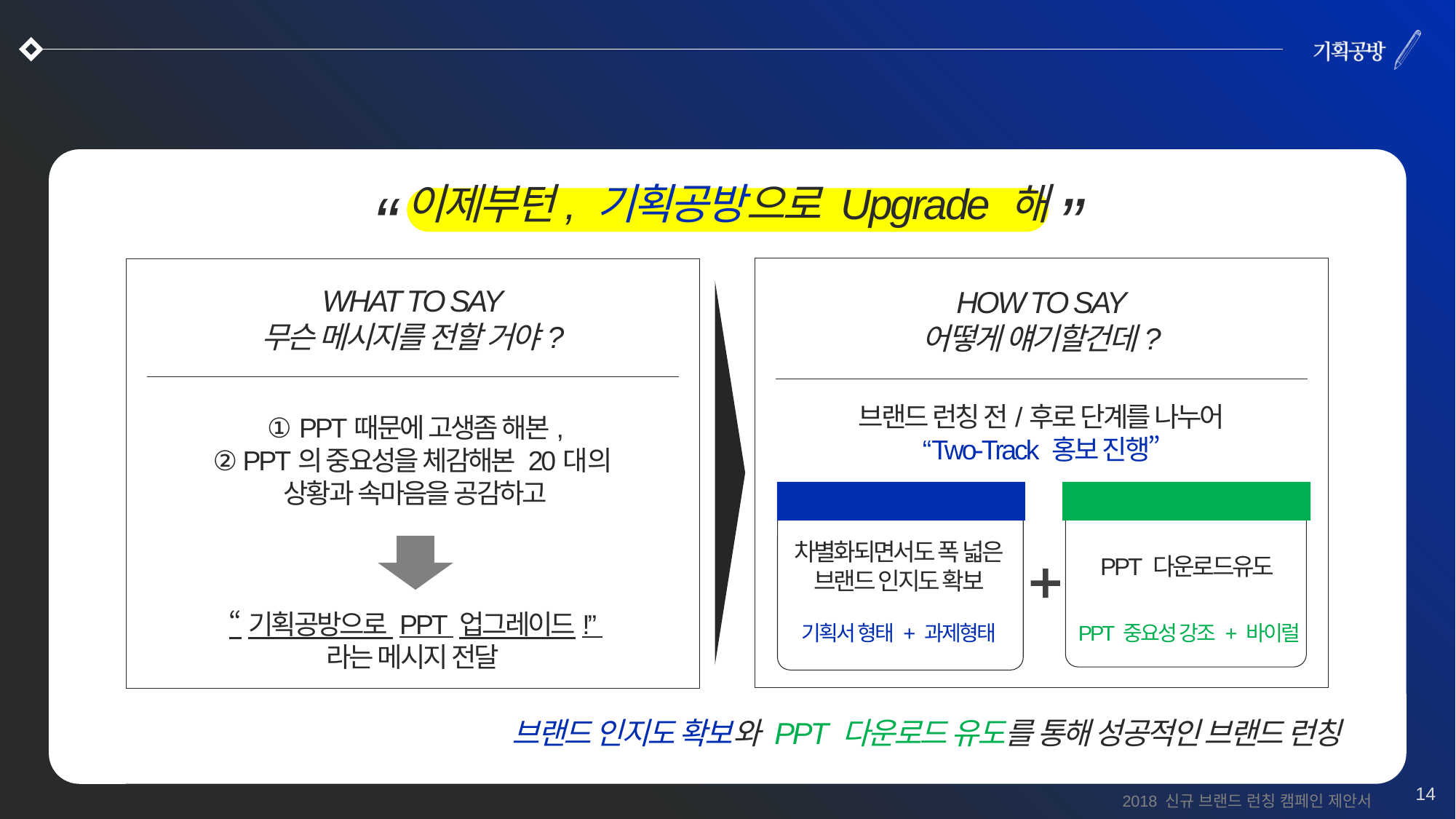

전략 1Page 정리
“                                     ”
이제부턴, 기획공방으로 Upgrade 해

WHAT TO SAY
무슨 메시지를 전할 거야?
① PPT때문에 고생좀 해본,
② PPT의 중요성을 체감해본 20대의
상황과 속마음을 공감하고

“기획공방으로 PPT 업그레이드!”
라는 메시지 전달

HOW TO SAY
어떻게 얘기할건데?
브랜드 런칭 전/후로 단계를 나누어
“Two-Track 홍보 진행”

1-Track

차별화되면서도 폭 넓은
브랜드 인지도 확보
기획서 형태 + 과제형태
2-Track

PPT 다운로드유도
PPT 중요성 강조 + 바이럴

브랜드 인지도 확보와 PPT 다운로드 유도를 통해 성공적인 브랜드 런칭
14